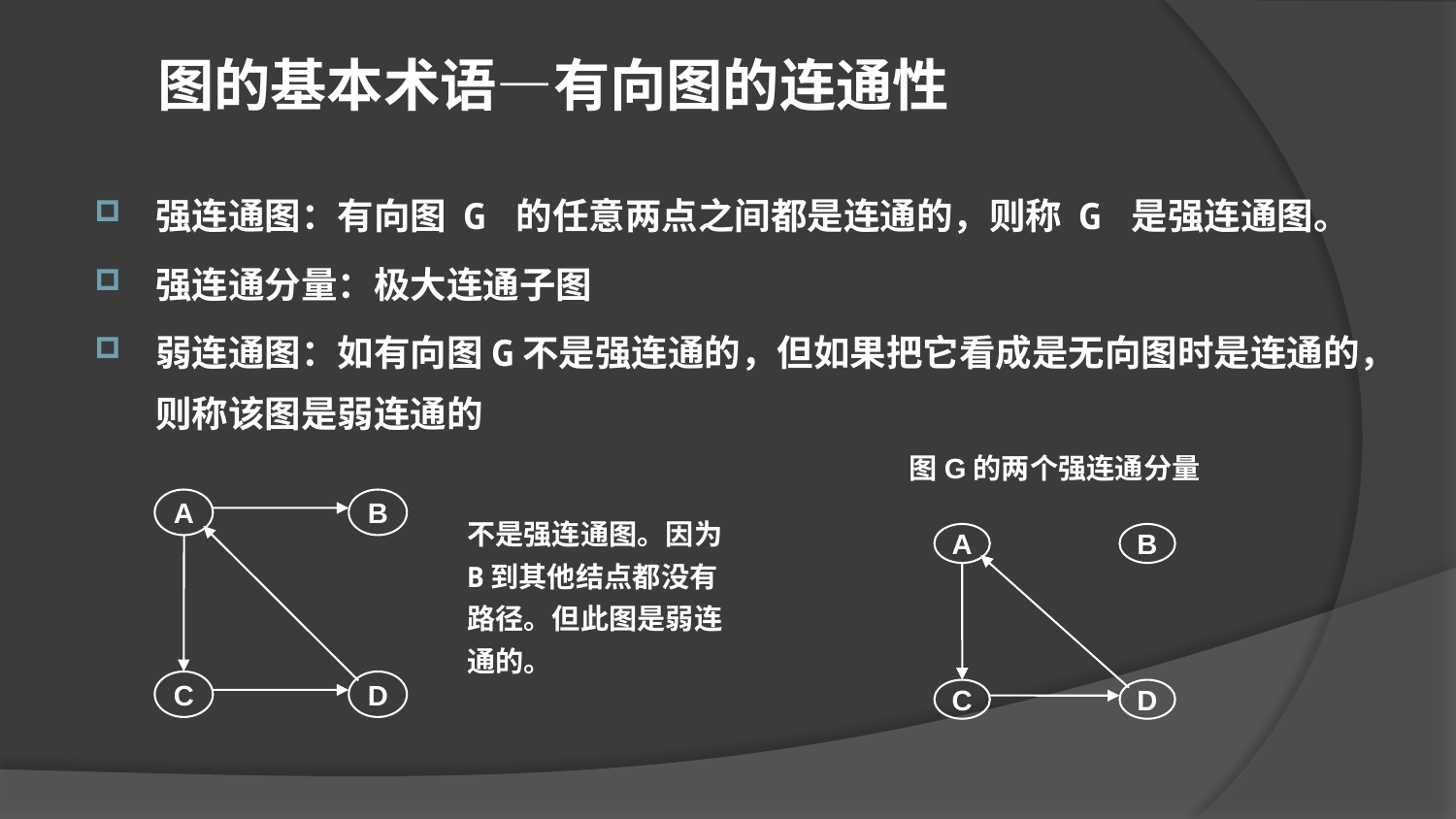

图的基本术语—有向图的连通性
强连通图：有向图 G 的任意两点之间都是连通的，则称 G 是强连通图。
强连通分量：极大连通子图
弱连通图：如有向图G不是强连通的，但如果把它看成是无向图时是连通的，则称该图是弱连通的

图G的两个强连通分量
A
B

C
D

不是强连通图。因为B到其他结点都没有路径。但此图是弱连通的。
A
B

C
D